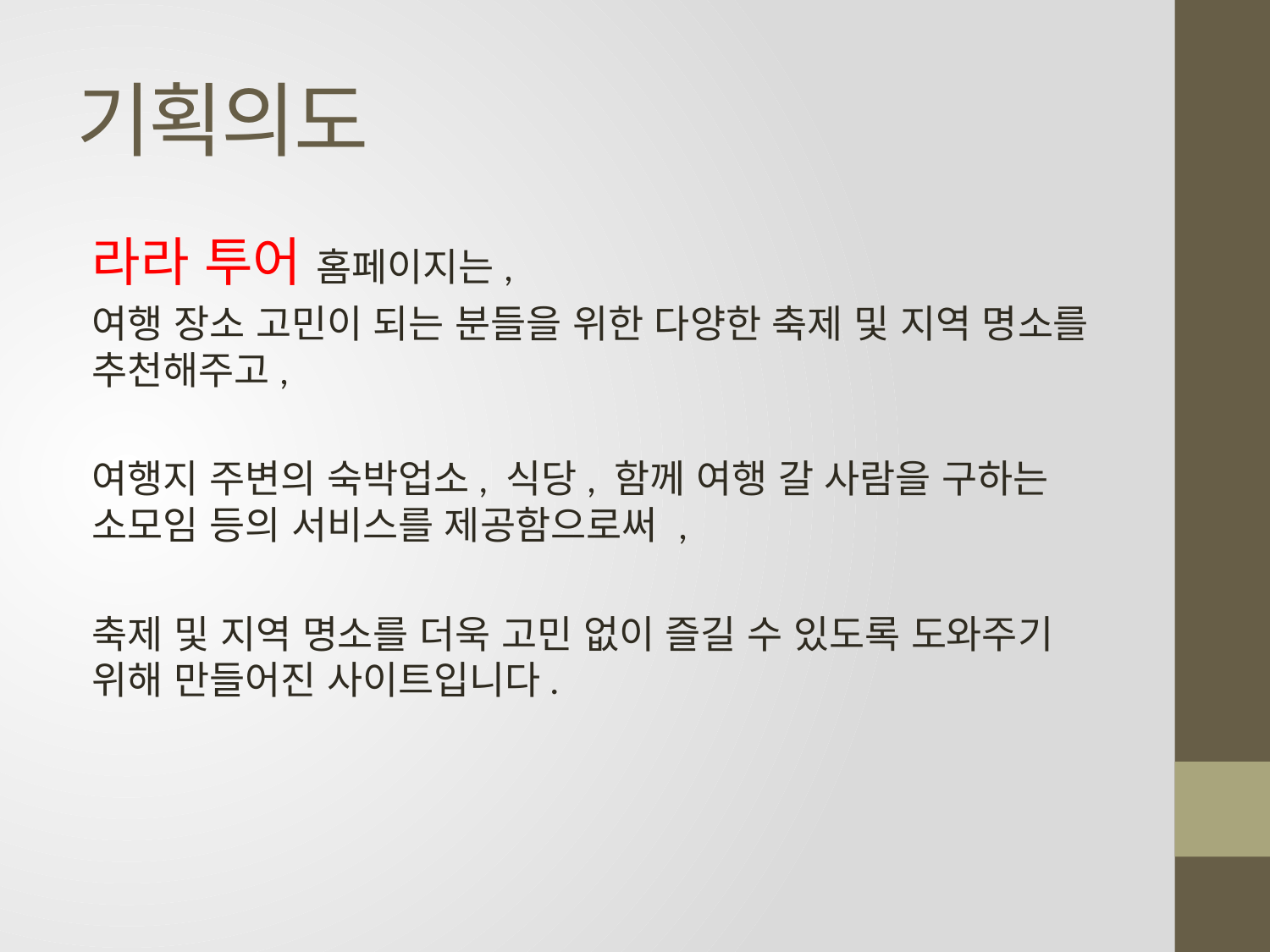

# 기획의도
라라 투어 홈페이지는,
여행 장소 고민이 되는 분들을 위한 다양한 축제 및 지역 명소를 추천해주고,

여행지 주변의 숙박업소, 식당, 함께 여행 갈 사람을 구하는 소모임 등의 서비스를 제공함으로써 ,

축제 및 지역 명소를 더욱 고민 없이 즐길 수 있도록 도와주기 위해 만들어진 사이트입니다.